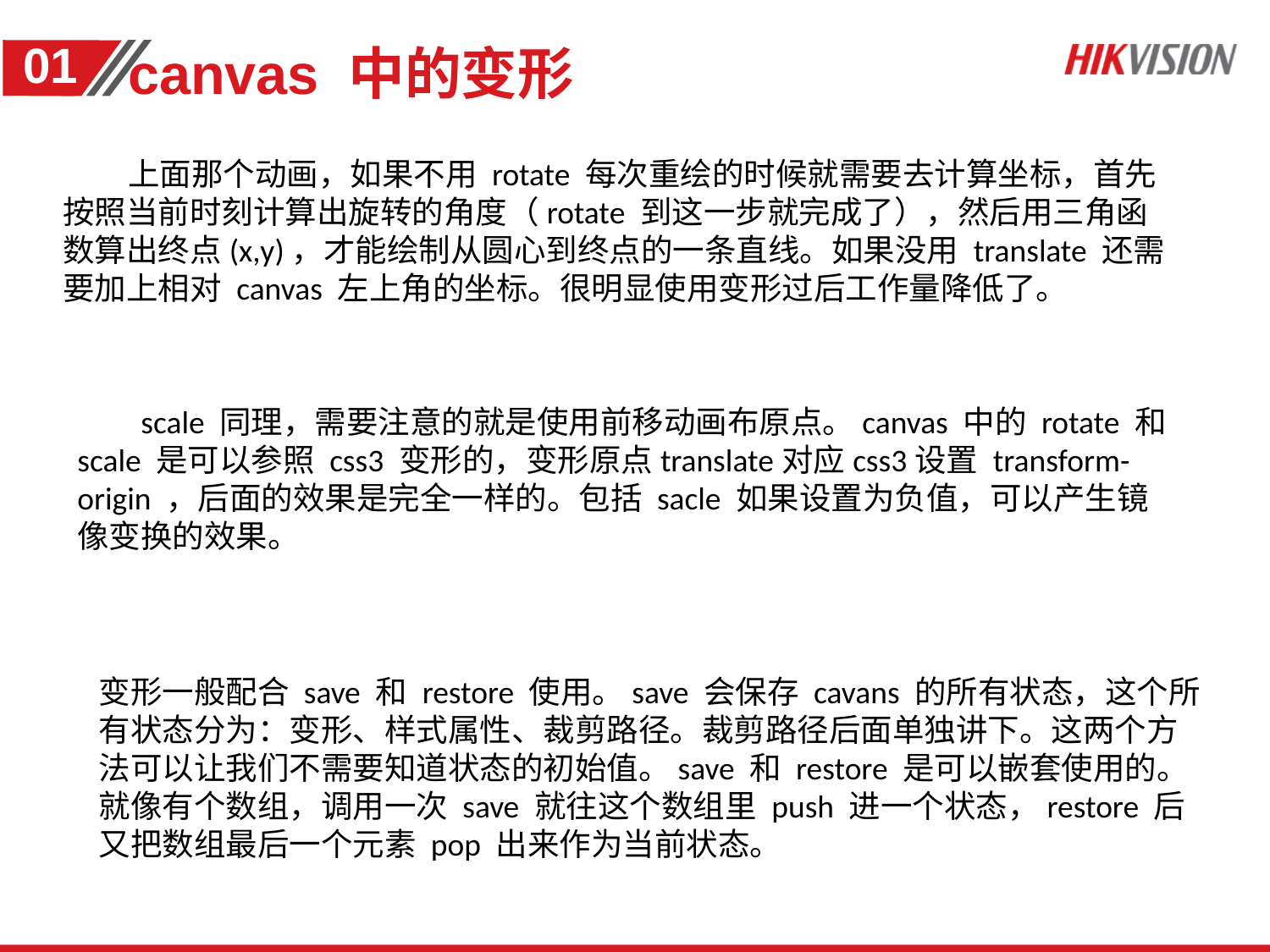

canvas 中的变形

01
上面那个动画，如果不用 rotate 每次重绘的时候就需要去计算坐标，首先按照当前时刻计算出旋转的角度（rotate 到这一步就完成了），然后用三角函数算出终点(x,y)，才能绘制从圆心到终点的一条直线。如果没用 translate 还需要加上相对 canvas 左上角的坐标。很明显使用变形过后工作量降低了。
scale 同理，需要注意的就是使用前移动画布原点。canvas 中的 rotate 和 scale 是可以参照 css3 变形的，变形原点translate对应css3设置 transform-origin ，后面的效果是完全一样的。包括 sacle 如果设置为负值，可以产生镜像变换的效果。

变形一般配合 save 和 restore 使用。save 会保存 cavans 的所有状态，这个所有状态分为：变形、样式属性、裁剪路径。裁剪路径后面单独讲下。这两个方法可以让我们不需要知道状态的初始值。save 和 restore 是可以嵌套使用的。就像有个数组，调用一次 save 就往这个数组里 push 进一个状态，restore 后又把数组最后一个元素 pop 出来作为当前状态。